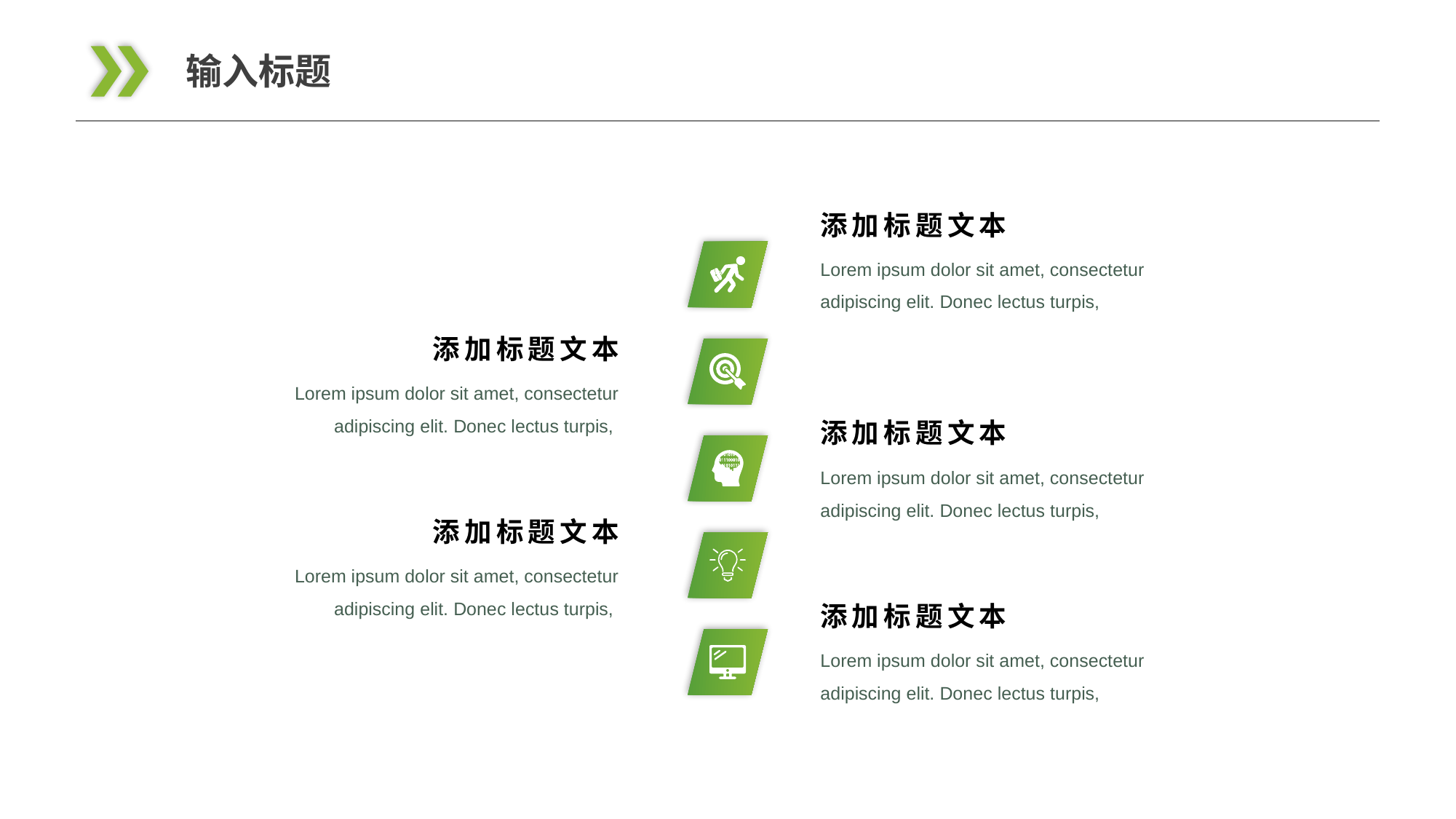

输入标题

添加标题文本

Lorem ipsum dolor sit amet, consectetur adipiscing elit. Donec lectus turpis,

添加标题文本

Lorem ipsum dolor sit amet, consectetur adipiscing elit. Donec lectus turpis,
添加标题文本

Lorem ipsum dolor sit amet, consectetur adipiscing elit. Donec lectus turpis,

添加标题文本

Lorem ipsum dolor sit amet, consectetur adipiscing elit. Donec lectus turpis,

添加标题文本

Lorem ipsum dolor sit amet, consectetur adipiscing elit. Donec lectus turpis,